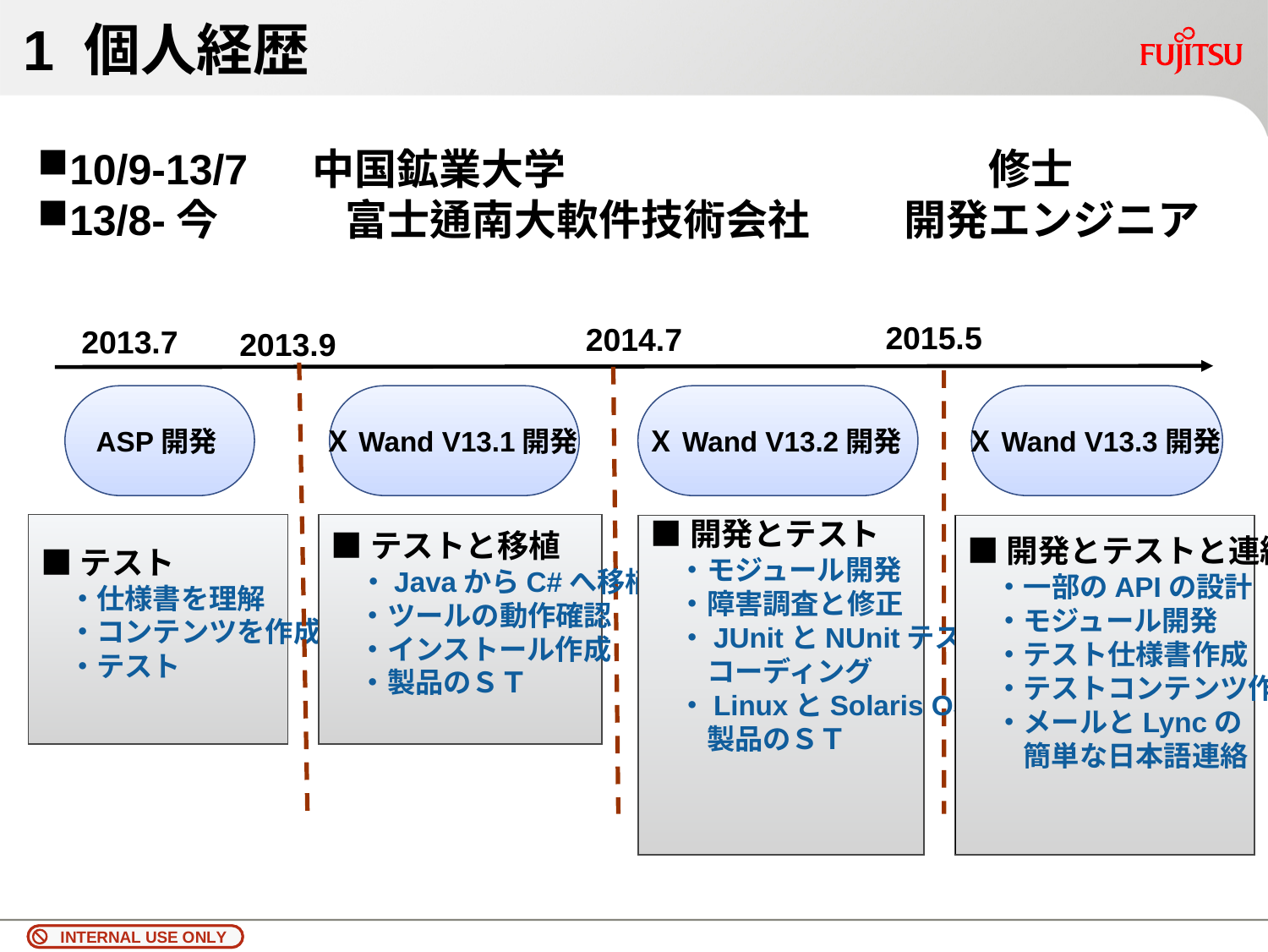

# 1 個人経歴
10/9-13/7 　中国鉱業大学　　　　　　　　　　修士
13/8-今　　　富士通南大軟件技術会社　　 開発エンジニア
2015.5
2014.7
2013.7
2013.9

ASP開発
ＸWand V13.1開発
ＸWand V13.2開発
ＸWand V13.3開発
■テスト
　・仕様書を理解
　・コンテンツを作成
　・テスト

■テストと移植
　・JavaからC#へ移植
　・ツールの動作確認
　・インストール作成
　・製品のＳＴ

■開発とテスト
　・モジュール開発
　・障害調査と修正
　・JUnitとNUnitテスト
　　コーディング
　・LinuxとSolaris OSで
　　製品のＳＴ

■開発とテストと連絡
　・一部のAPIの設計
　・モジュール開発
　・テスト仕様書作成
　・テストコンテンツ作成
　・メールとLyncの
　　簡単な日本語連絡